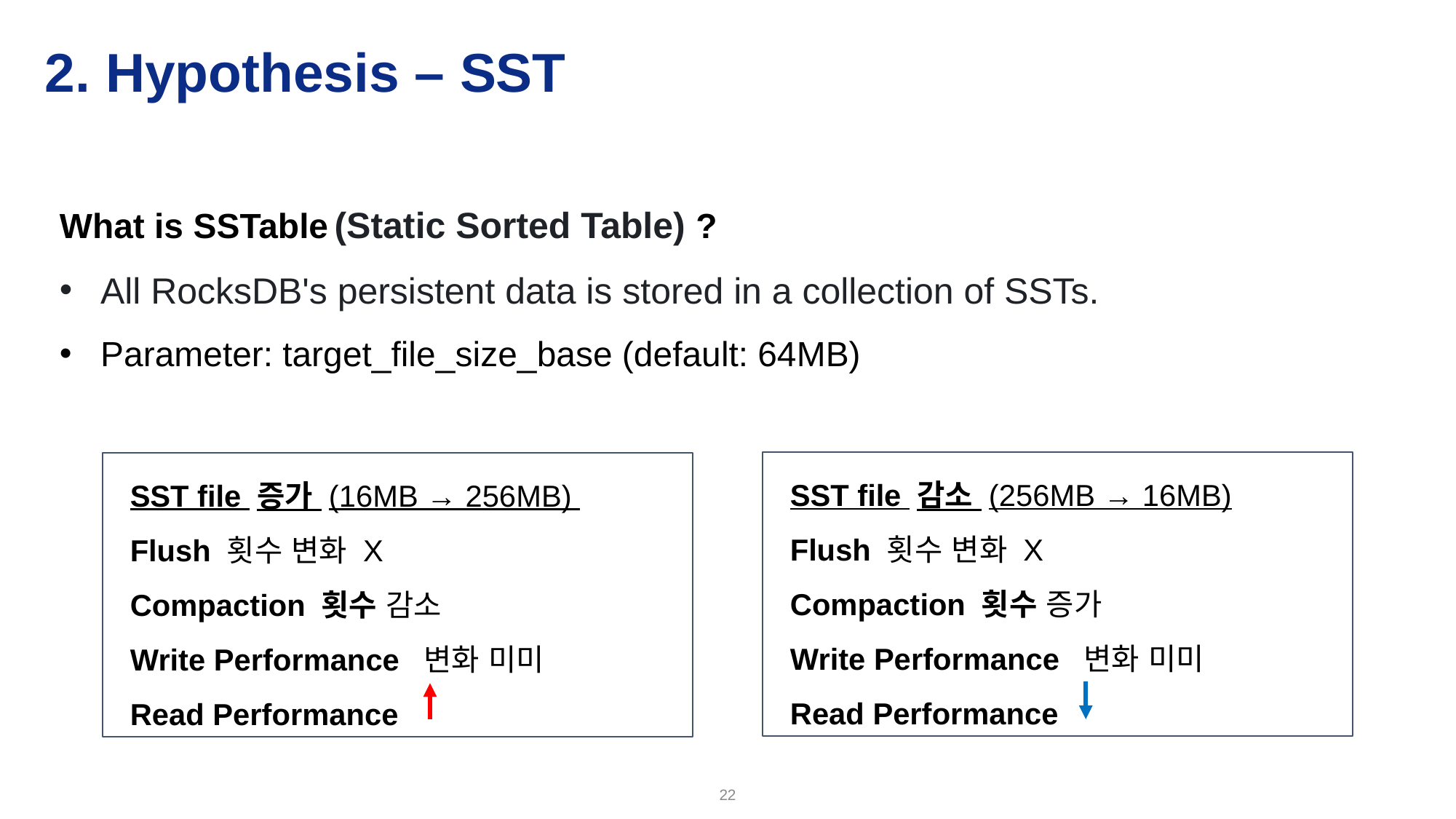

# 2. Hypothesis – SST
What is SSTable (Static Sorted Table) ?
All RocksDB's persistent data is stored in a collection of SSTs.
Parameter: target_file_size_base (default: 64MB)
  SST file 감소 (256MB → 16MB)
  Flush 횟수 변화 X
  Compaction 횟수 증가
  Write Performance  변화 미미
  Read Performance
  SST file 증가 (16MB → 256MB)
  Flush 횟수 변화 X
  Compaction 횟수 감소
  Write Performance  변화 미미
  Read Performance
22